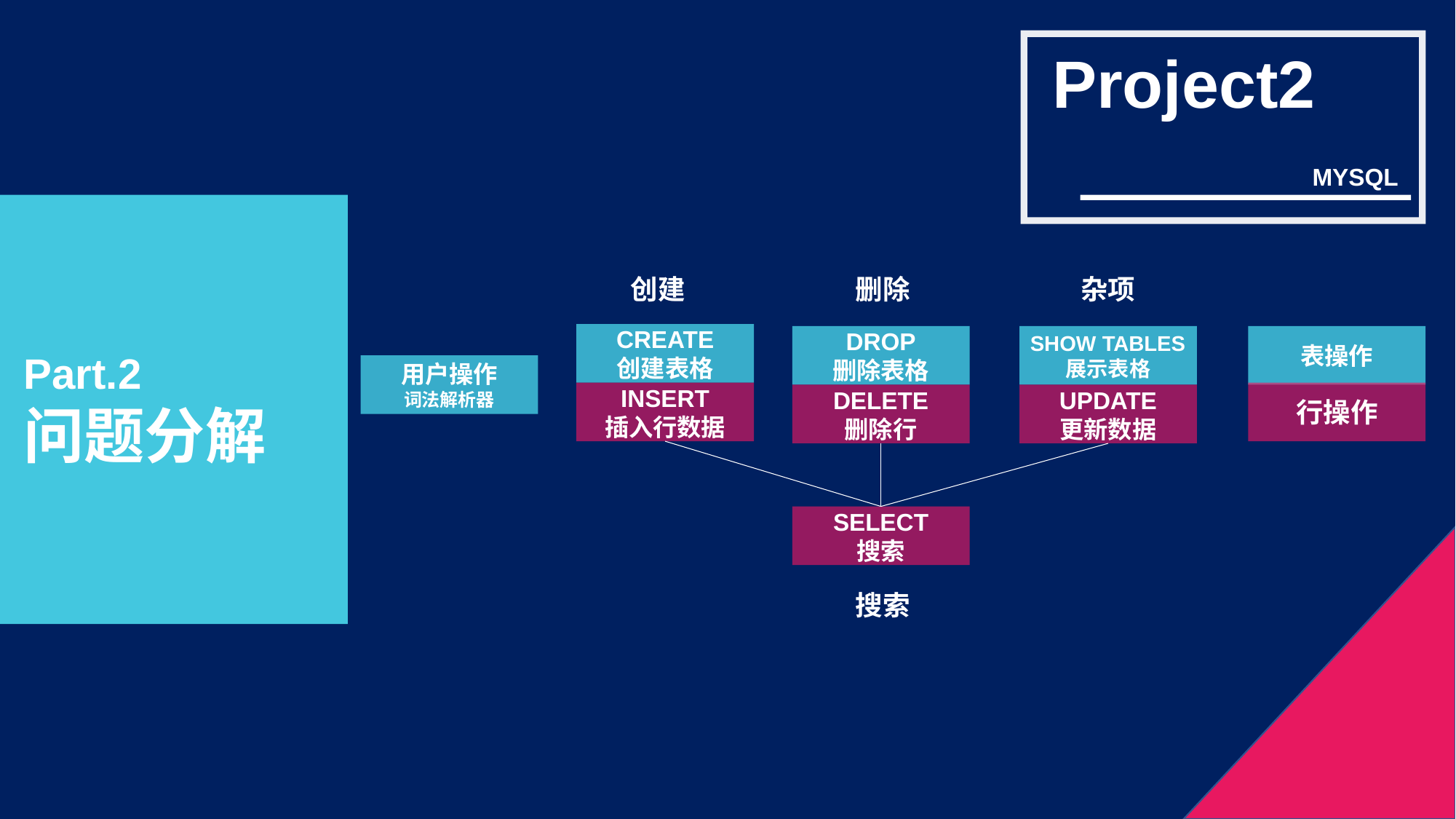

Project2
MYSQL

创建
删除
杂项
CREATE
创建表格
DROP
删除表格
SHOW TABLES展示表格
表操作
Part.2
问题分解
用户操作
词法解析器
INSERT
插入行数据
行操作
DELETE
删除行
UPDATE
更新数据
SELECT
搜索

搜索